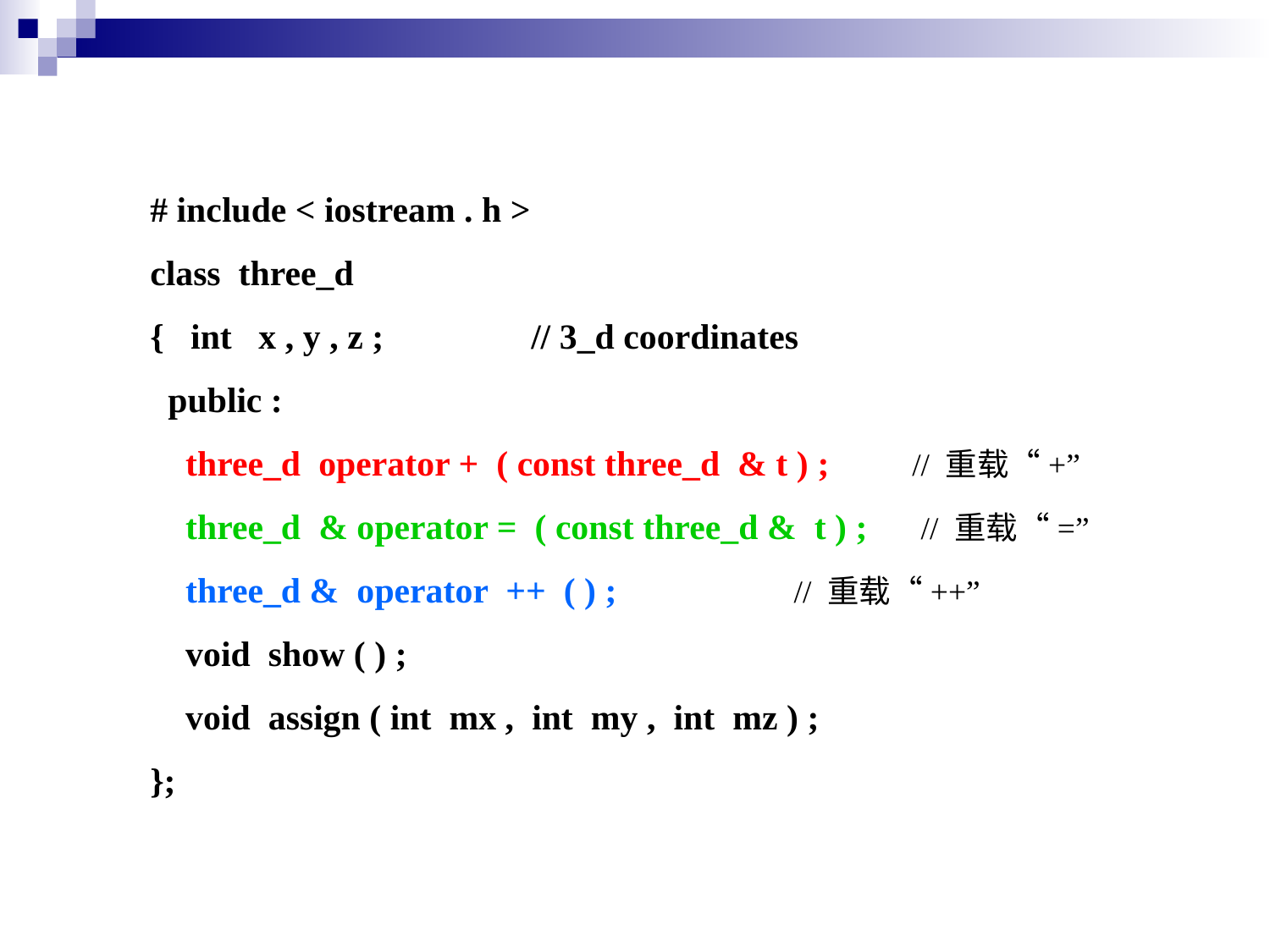

# include < iostream . h >
class  three_d
{   int   x , y , z ;		// 3_d coordinates
  public :
    three_d  operator +  ( const three_d  & t ) ;	// 重载“+”
    three_d  & operator =  ( const three_d &  t ) ;	 // 重载“=”
    three_d &  operator  ++  ( ) ;		 // 重载“++”
    void  show ( ) ;
    void  assign ( int  mx ,  int  my ,  int  mz ) ;
};